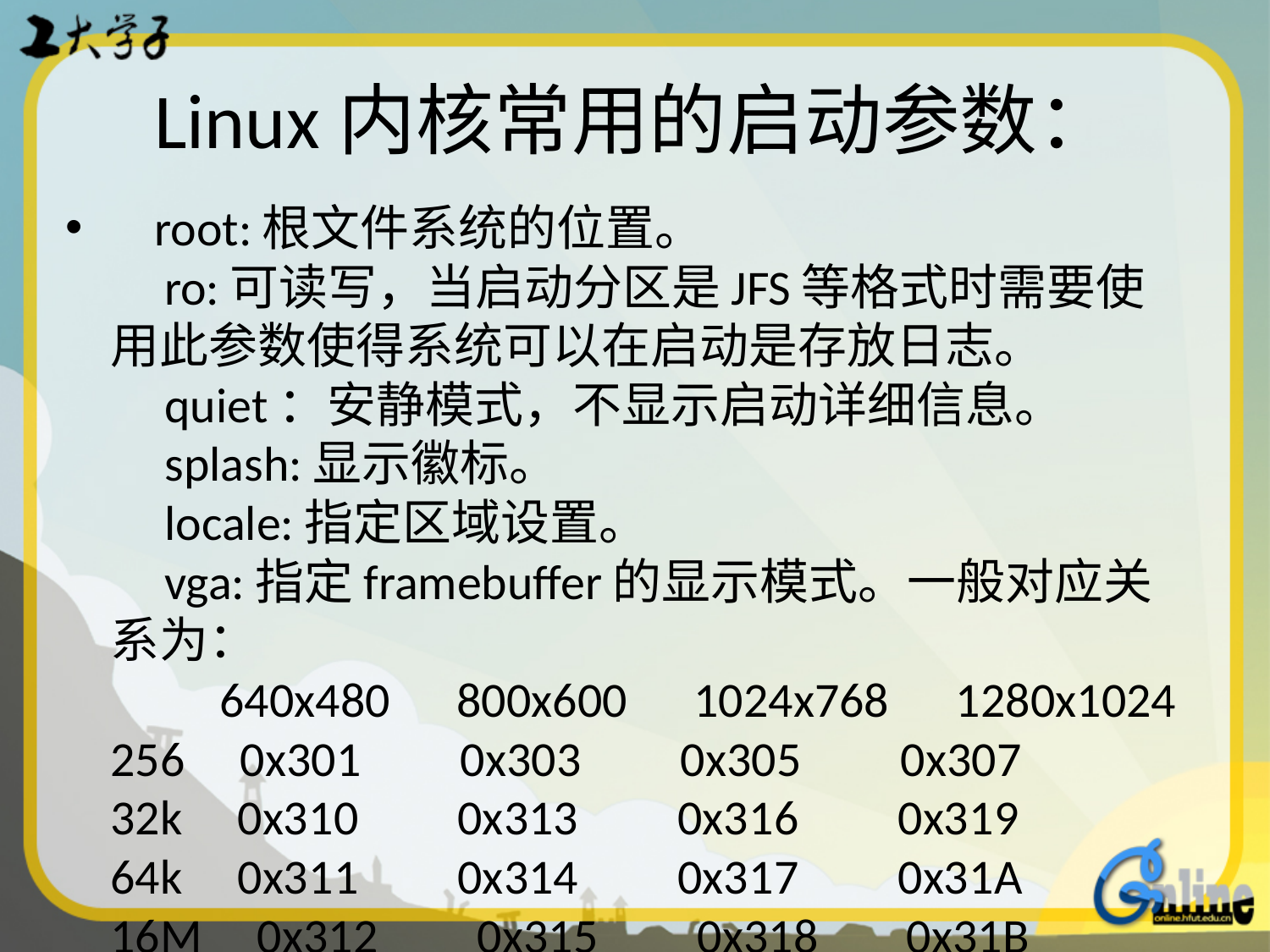

# Linux内核常用的启动参数：
    root:根文件系统的位置。
    ro:可读写，当启动分区是JFS等格式时需要使用此参数使得系统可以在启动是存放日志。
    quiet：安静模式，不显示启动详细信息。
    splash:显示徽标。
    locale:指定区域设置。
    vga:指定framebuffer的显示模式。一般对应关系为：
         640x480      800x600      1024x768      1280x1024
256     0x301         0x303         0x305         0x307
32k     0x310         0x313         0x316         0x319
64k     0x311         0x314         0x317         0x31A
16M     0x312         0x315         0x318        0x31B